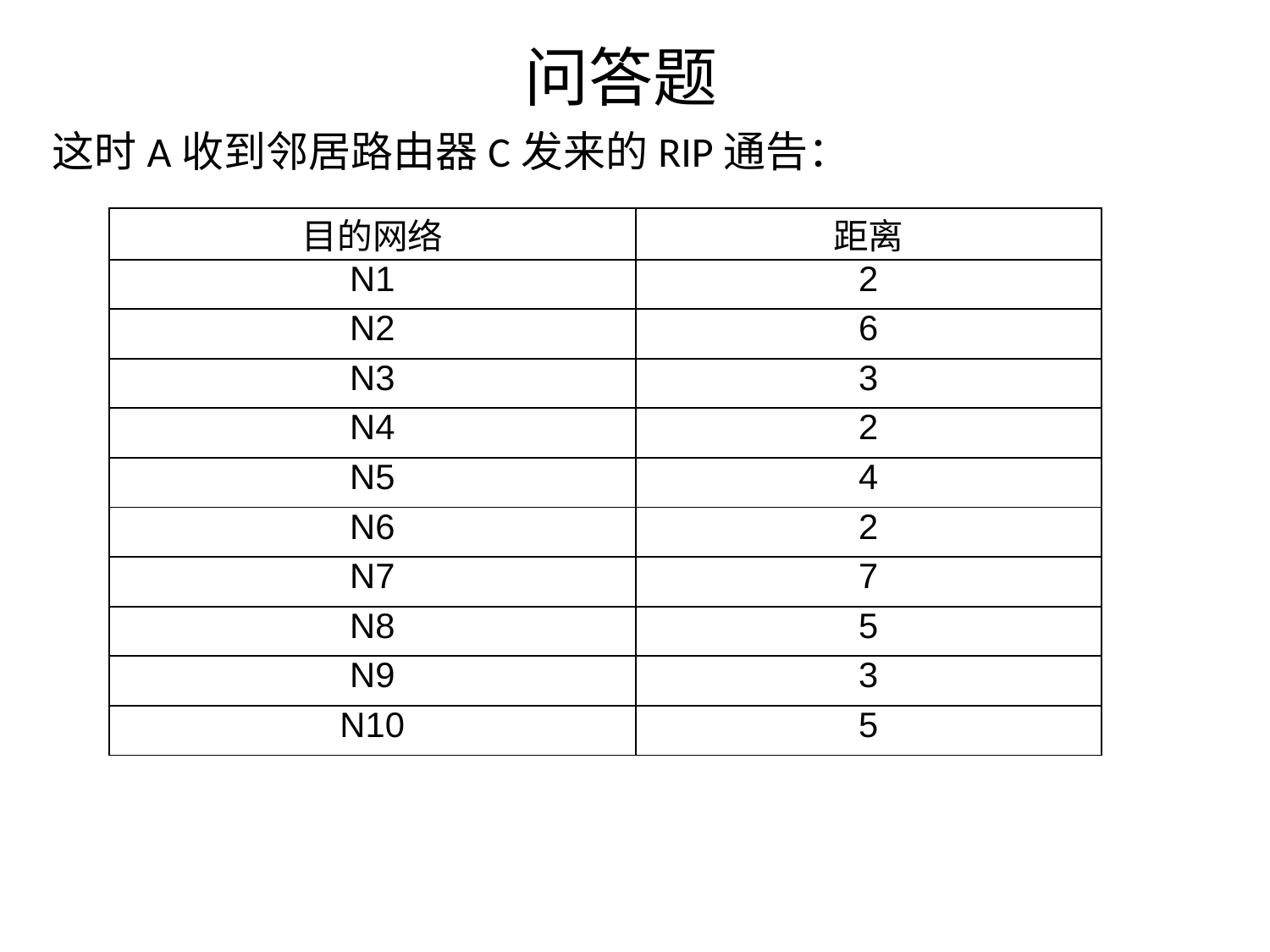

# 问答题
这时A收到邻居路由器C发来的RIP通告：

| 目的网络 | 距离 |
| --- | --- |
| N1 | 2 |
| N2 | 6 |
| N3 | 3 |
| N4 | 2 |
| N5 | 4 |
| N6 | 2 |
| N7 | 7 |
| N8 | 5 |
| N9 | 3 |
| N10 | 5 |